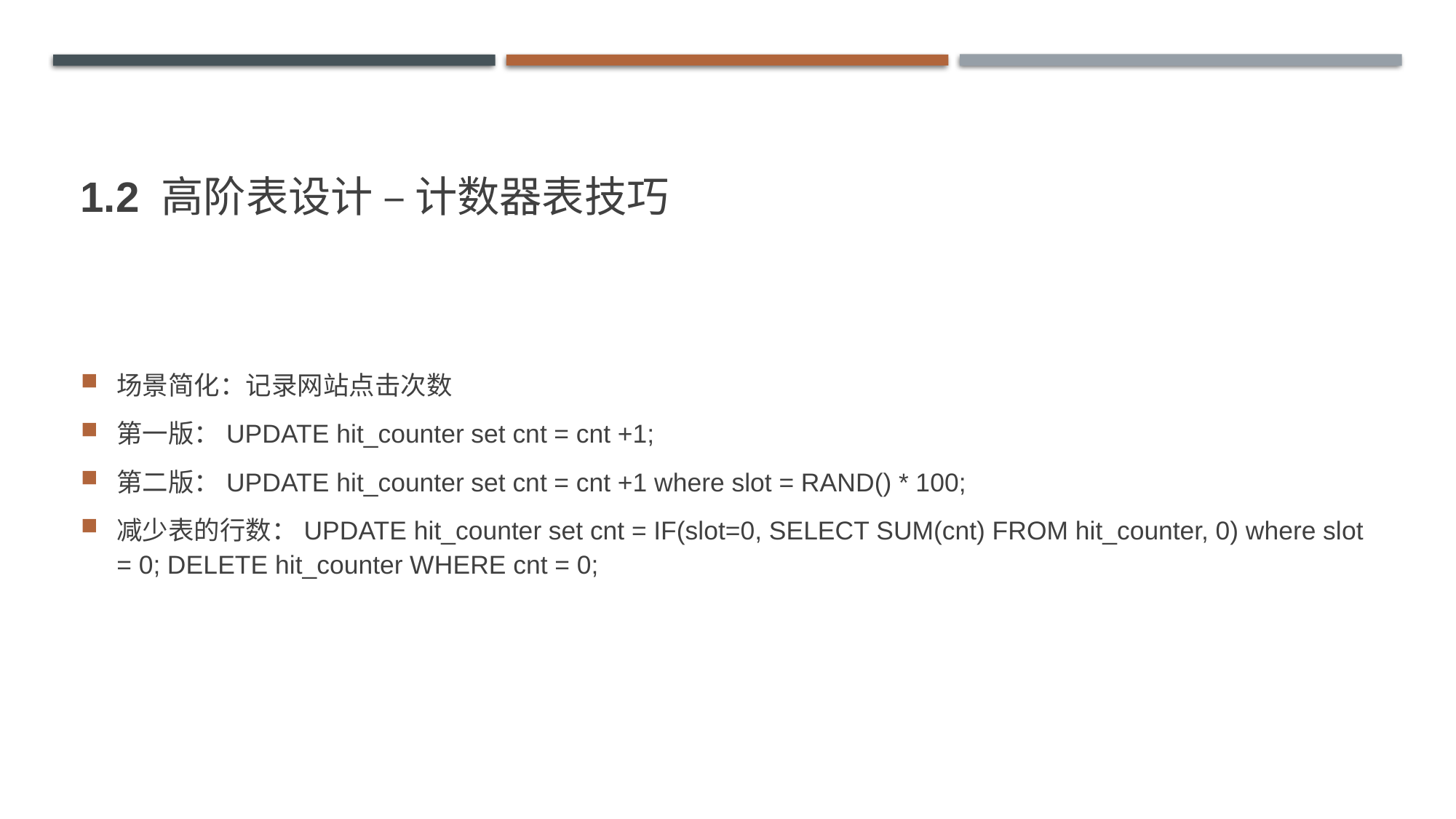

# 1.2 高阶表设计 – 计数器表技巧
场景简化：记录网站点击次数
第一版：UPDATE hit_counter set cnt = cnt +1;
第二版：UPDATE hit_counter set cnt = cnt +1 where slot = RAND() * 100;
减少表的行数：UPDATE hit_counter set cnt = IF(slot=0, SELECT SUM(cnt) FROM hit_counter, 0) where slot = 0; DELETE hit_counter WHERE cnt = 0;